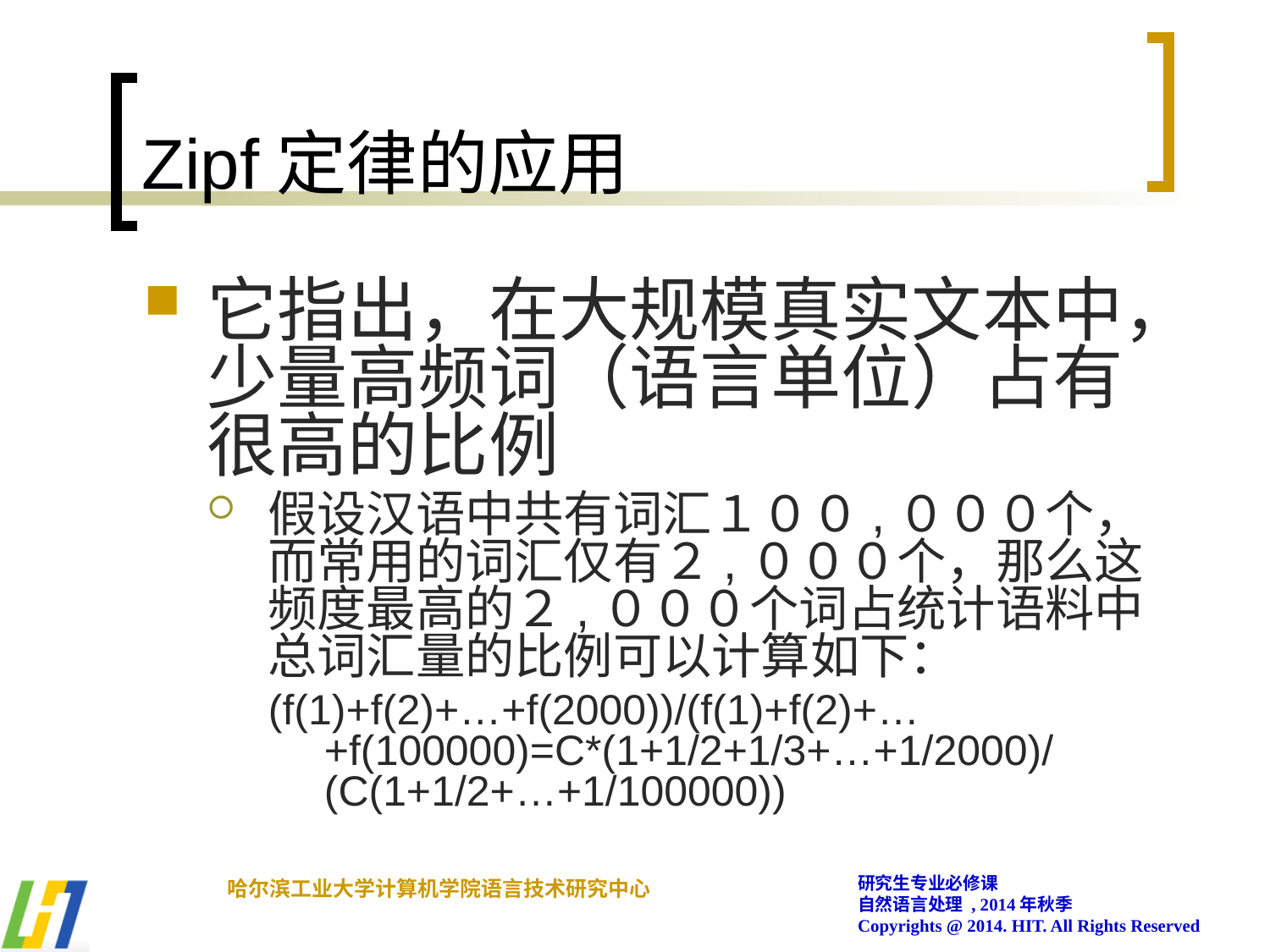

# Zipf定律的应用
它指出，在大规模真实文本中，少量高频词（语言单位）占有很高的比例
假设汉语中共有词汇１００,０００个，而常用的词汇仅有２,０００个，那么这频度最高的２,０００个词占统计语料中总词汇量的比例可以计算如下：
(f(1)+f(2)+…+f(2000))/(f(1)+f(2)+…+f(100000)=C*(1+1/2+1/3+…+1/2000)/(C(1+1/2+…+1/100000))

研究生专业必修课
自然语言处理 , 2014年秋季
Copyrights @ 2014. HIT. All Rights Reserved
哈尔滨工业大学计算机学院语言技术研究中心